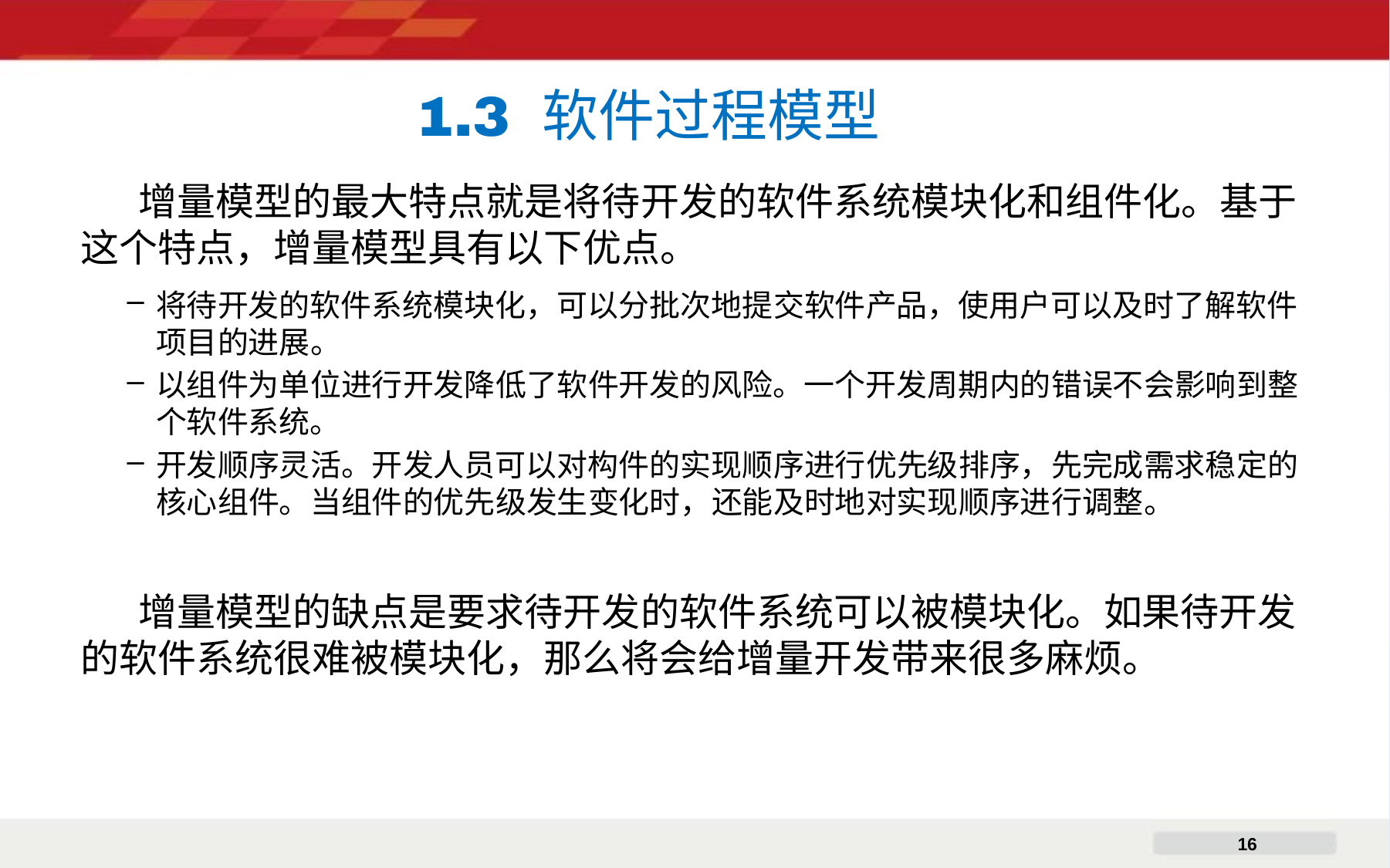

# 1.3 软件过程模型
增量模型的最大特点就是将待开发的软件系统模块化和组件化。基于这个特点，增量模型具有以下优点。
将待开发的软件系统模块化，可以分批次地提交软件产品，使用户可以及时了解软件项目的进展。
以组件为单位进行开发降低了软件开发的风险。一个开发周期内的错误不会影响到整个软件系统。
开发顺序灵活。开发人员可以对构件的实现顺序进行优先级排序，先完成需求稳定的核心组件。当组件的优先级发生变化时，还能及时地对实现顺序进行调整。

增量模型的缺点是要求待开发的软件系统可以被模块化。如果待开发的软件系统很难被模块化，那么将会给增量开发带来很多麻烦。